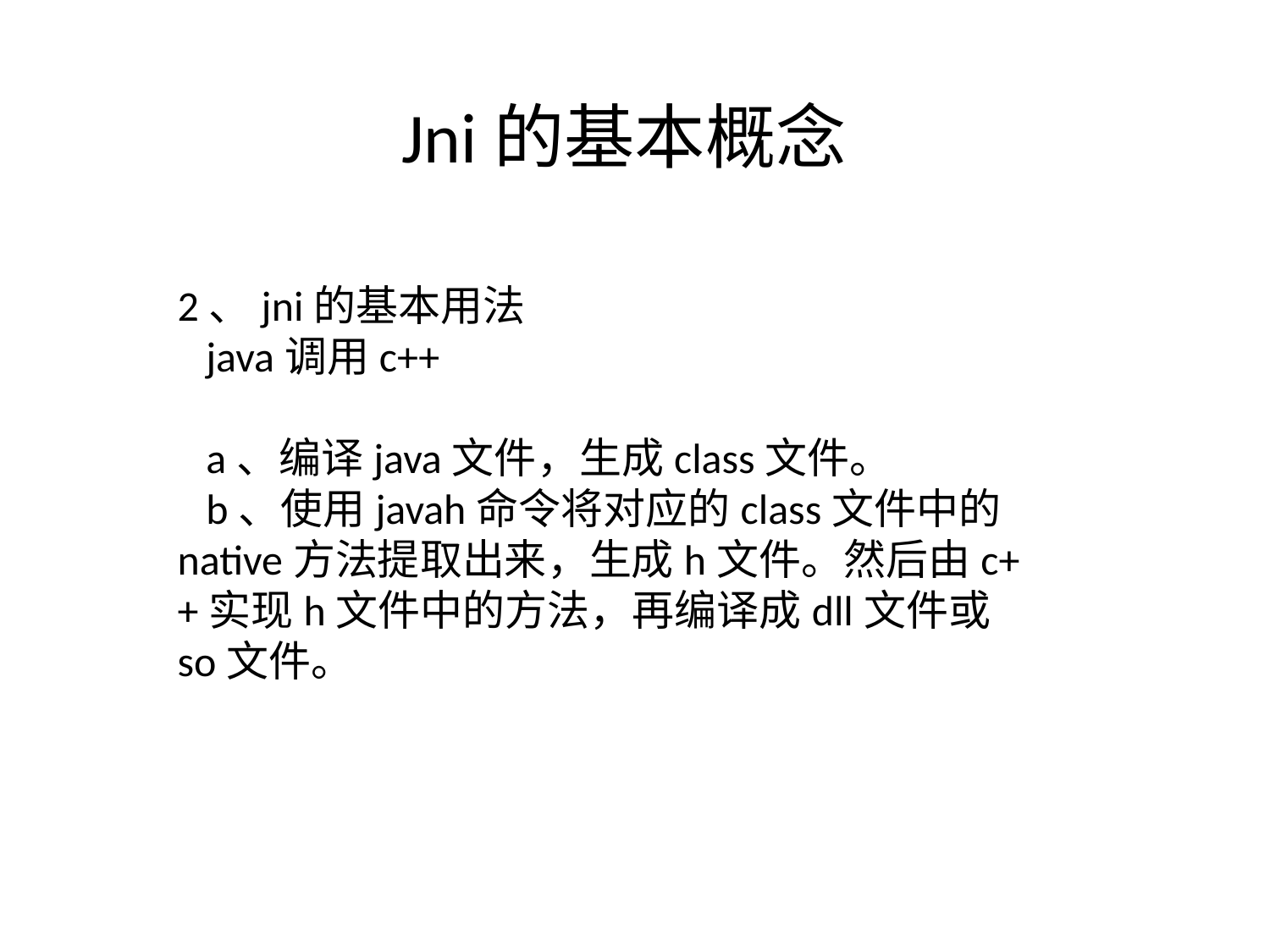

Jni的基本概念
2、jni的基本用法
   java调用c++

   a、编译java文件，生成class文件。
   b、使用javah命令将对应的class文件中的native方法提取出来，生成h文件。然后由c++实现h文件中的方法，再编译成dll文件或so文件。